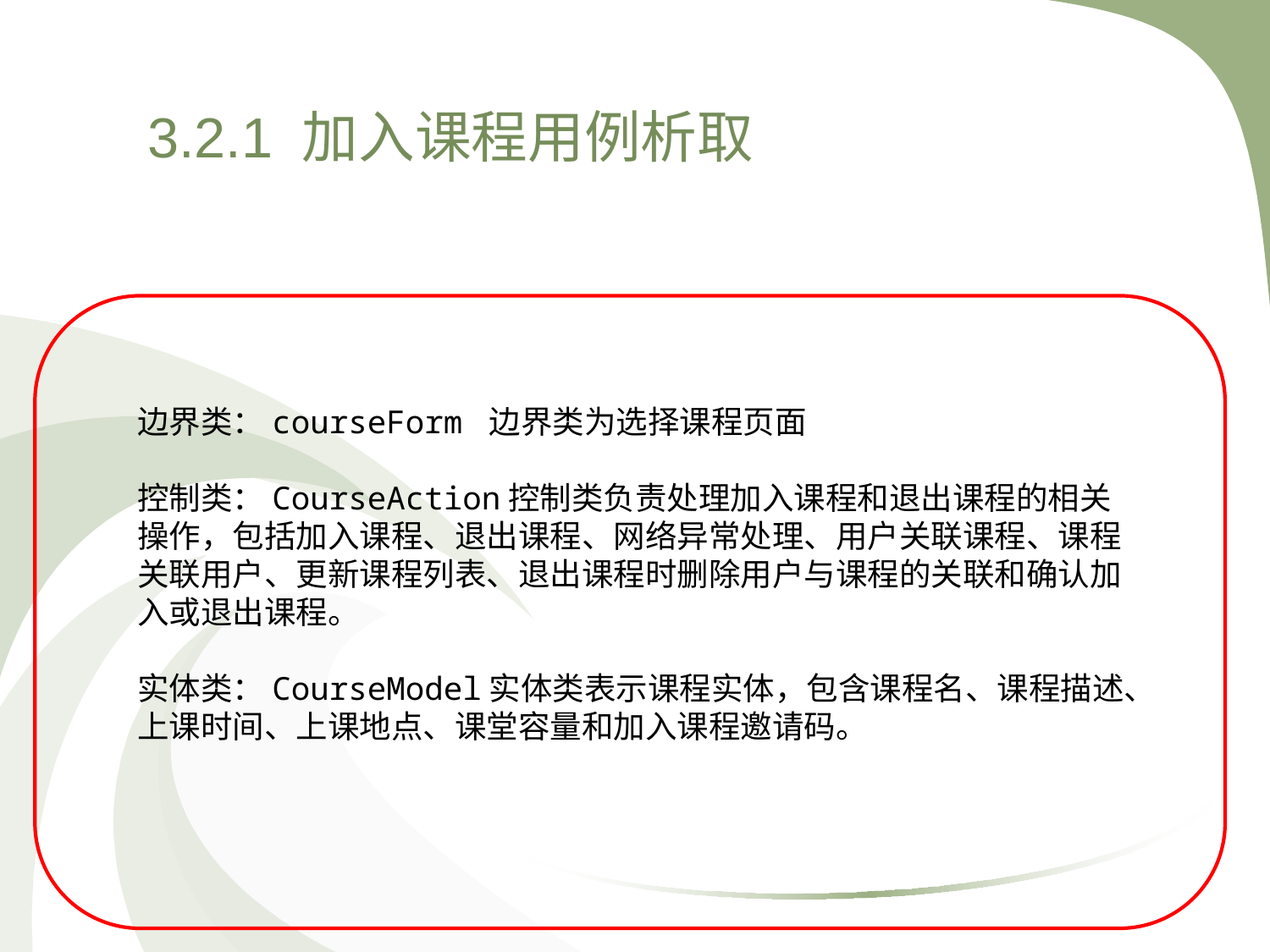

3.2.1 加入课程用例析取

边界类：courseForm 边界类为选择课程页面

控制类：CourseAction控制类负责处理加入课程和退出课程的相关操作，包括加入课程、退出课程、网络异常处理、用户关联课程、课程关联用户、更新课程列表、退出课程时删除用户与课程的关联和确认加入或退出课程。

实体类：CourseModel实体类表示课程实体，包含课程名、课程描述、上课时间、上课地点、课堂容量和加入课程邀请码。